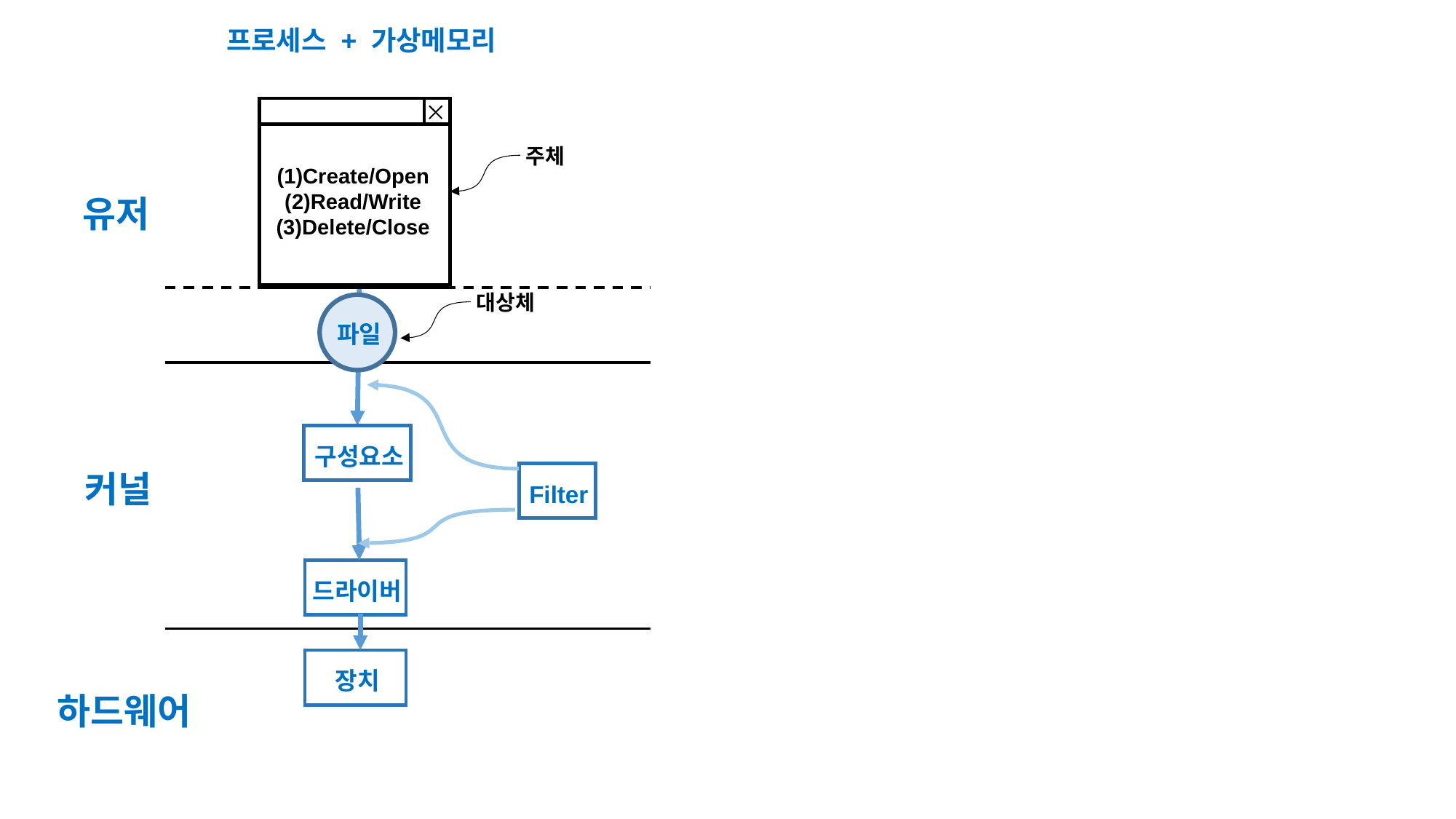

프로세스 + 가상메모리

주체
(1)Create/Open
(2)Read/Write
(3)Delete/Close
유저
대상체

파일

구성요소
커널

Filter

드라이버

장치
하드웨어